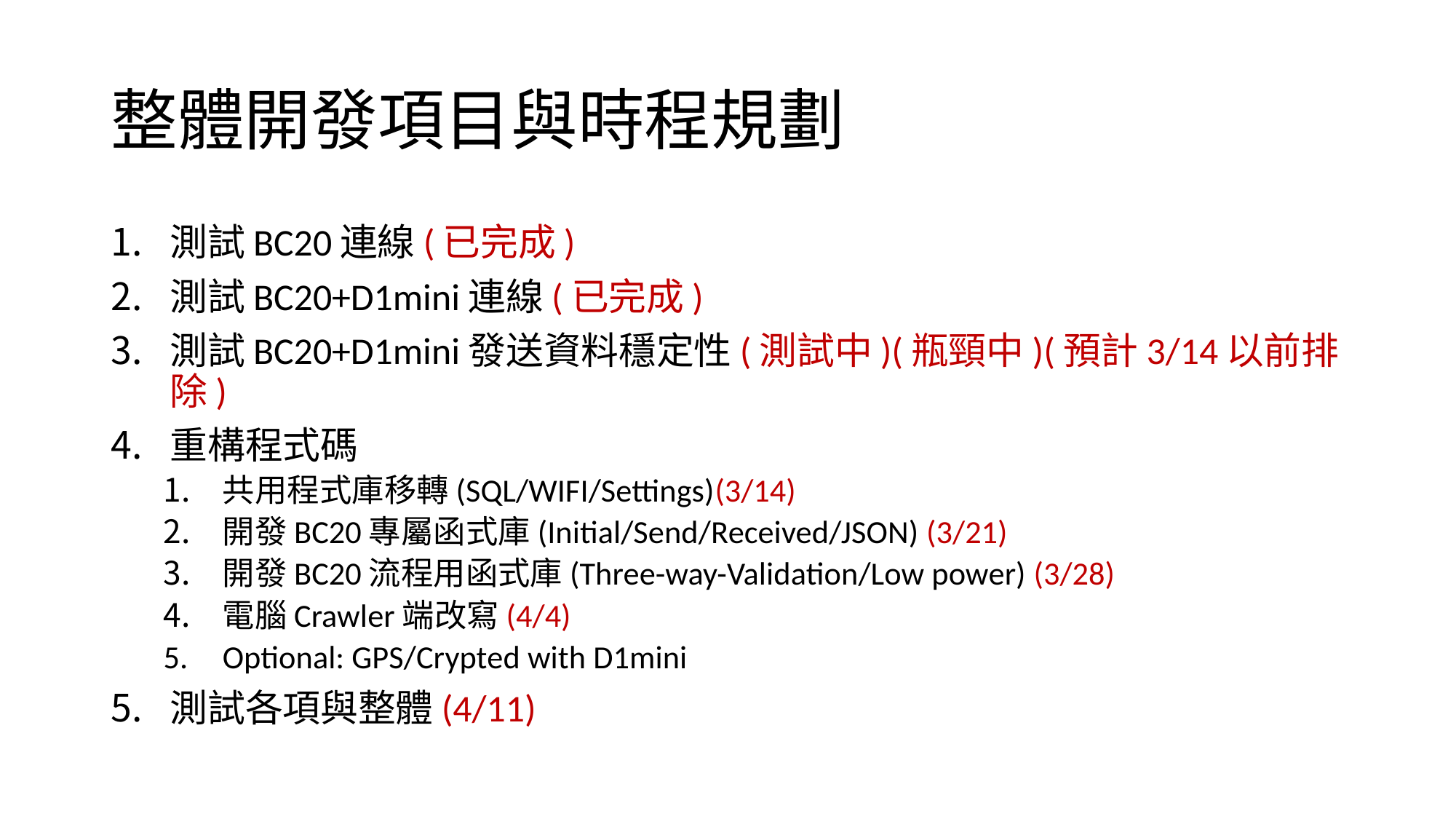

# 整體開發項目與時程規劃
測試BC20連線(已完成)
測試BC20+D1mini連線(已完成)
測試BC20+D1mini發送資料穩定性(測試中)(瓶頸中)(預計3/14以前排除)
重構程式碼
共用程式庫移轉(SQL/WIFI/Settings)(3/14)
開發BC20專屬函式庫(Initial/Send/Received/JSON) (3/21)
開發BC20流程用函式庫(Three-way-Validation/Low power) (3/28)
電腦Crawler端改寫(4/4)
Optional: GPS/Crypted with D1mini
測試各項與整體(4/11)